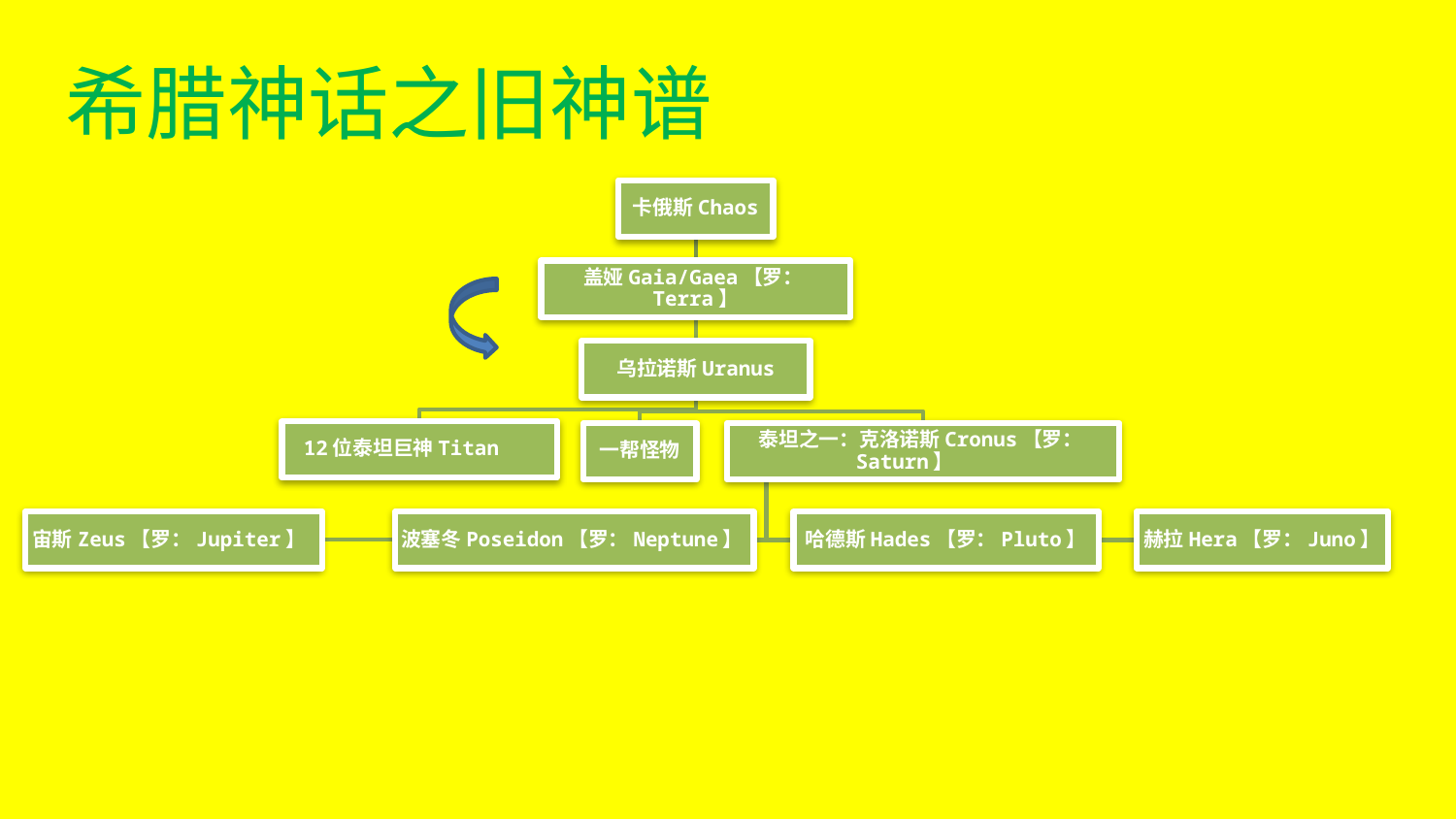

希腊神话之旧神谱
卡俄斯Chaos
盖娅Gaia/Gaea【罗：Terra】
乌拉诺斯Uranus
12位泰坦巨神Titan
一帮怪物
泰坦之一：克洛诺斯Cronus【罗：Saturn】
宙斯Zeus【罗：Jupiter】
赫拉Hera【罗：Juno】
波塞冬Poseidon【罗：Neptune】
哈德斯Hades【罗：Pluto】